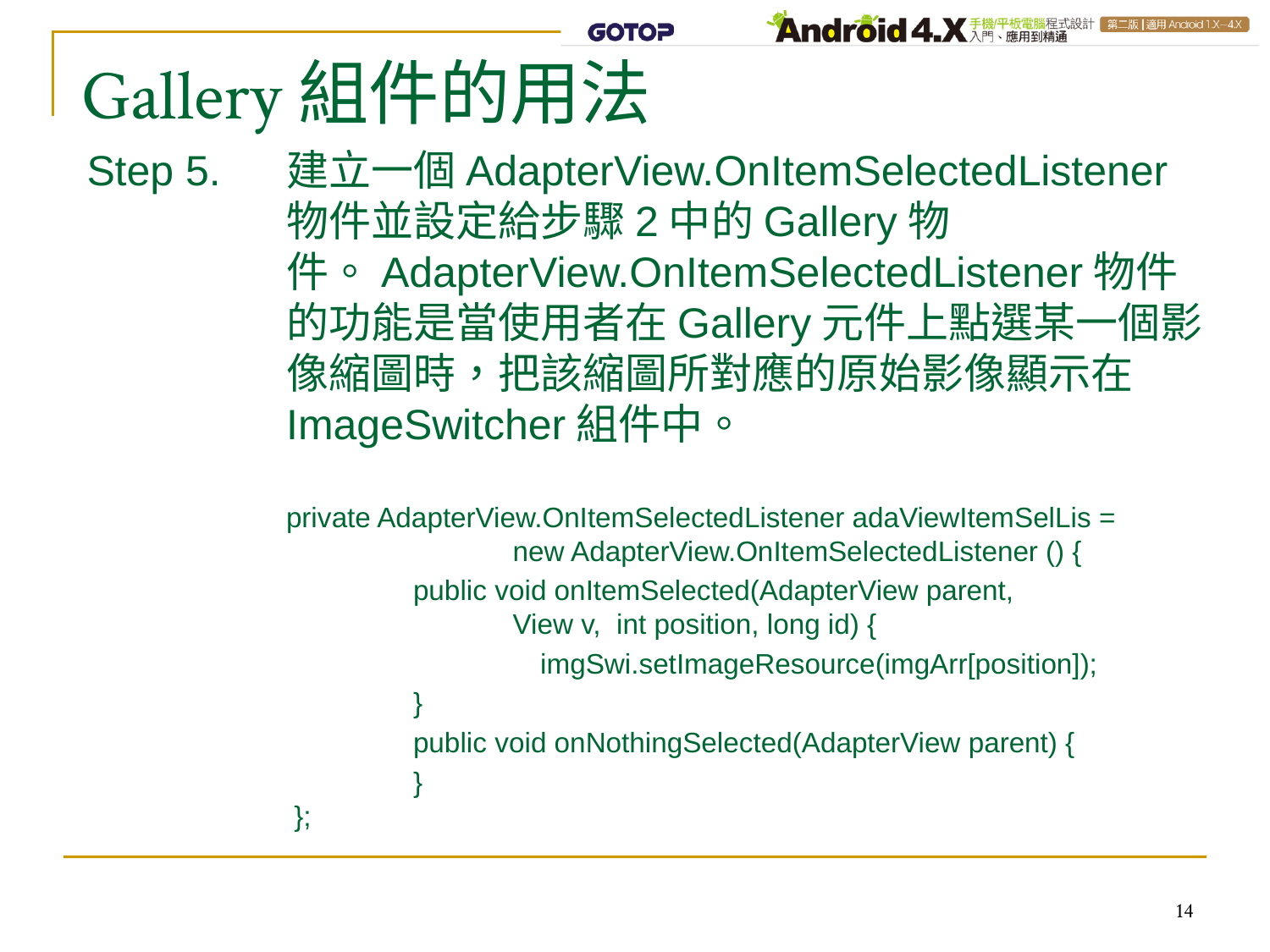

# Gallery組件的用法
Step 5.	建立一個AdapterView.OnItemSelectedListener物件並設定給步驟2中的Gallery物件。AdapterView.OnItemSelectedListener物件的功能是當使用者在Gallery元件上點選某一個影像縮圖時，把該縮圖所對應的原始影像顯示在ImageSwitcher組件中。
private AdapterView.OnItemSelectedListener adaViewItemSelLis =
                             new AdapterView.OnItemSelectedListener () {
		public void onItemSelected(AdapterView parent,
                             View v,  int position, long id) {
			imgSwi.setImageResource(imgArr[position]);
		}
		public void onNothingSelected(AdapterView parent) {
		}
 };
14